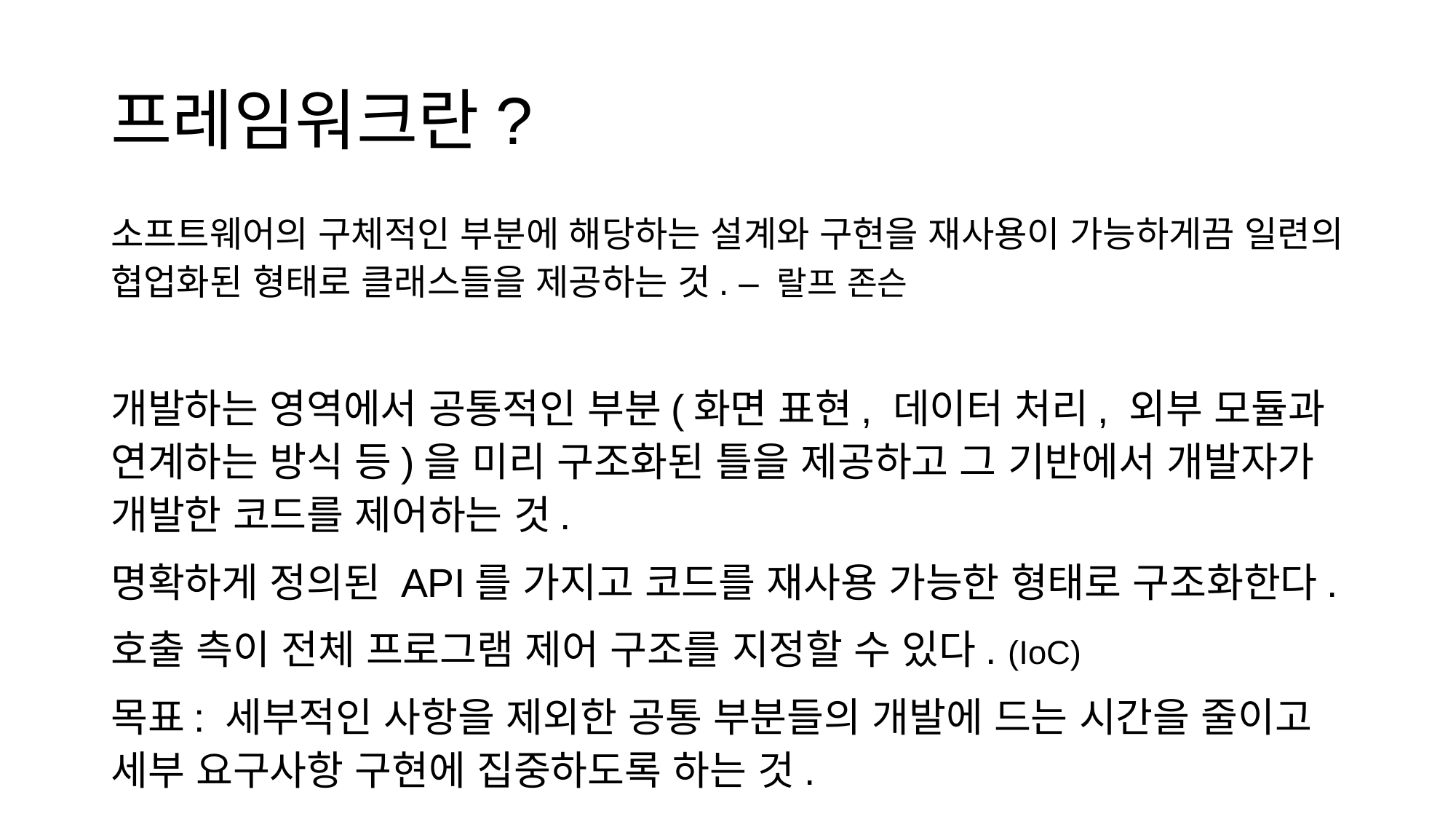

# 프레임워크란?
소프트웨어의 구체적인 부분에 해당하는 설계와 구현을 재사용이 가능하게끔 일련의 협업화된 형태로 클래스들을 제공하는 것. – 랄프 존슨

개발하는 영역에서 공통적인 부분(화면 표현, 데이터 처리, 외부 모듈과 연계하는 방식 등)을 미리 구조화된 틀을 제공하고 그 기반에서 개발자가 개발한 코드를 제어하는 것.
명확하게 정의된 API를 가지고 코드를 재사용 가능한 형태로 구조화한다.
호출 측이 전체 프로그램 제어 구조를 지정할 수 있다. (IoC)
목표: 세부적인 사항을 제외한 공통 부분들의 개발에 드는 시간을 줄이고 세부 요구사항 구현에 집중하도록 하는 것.